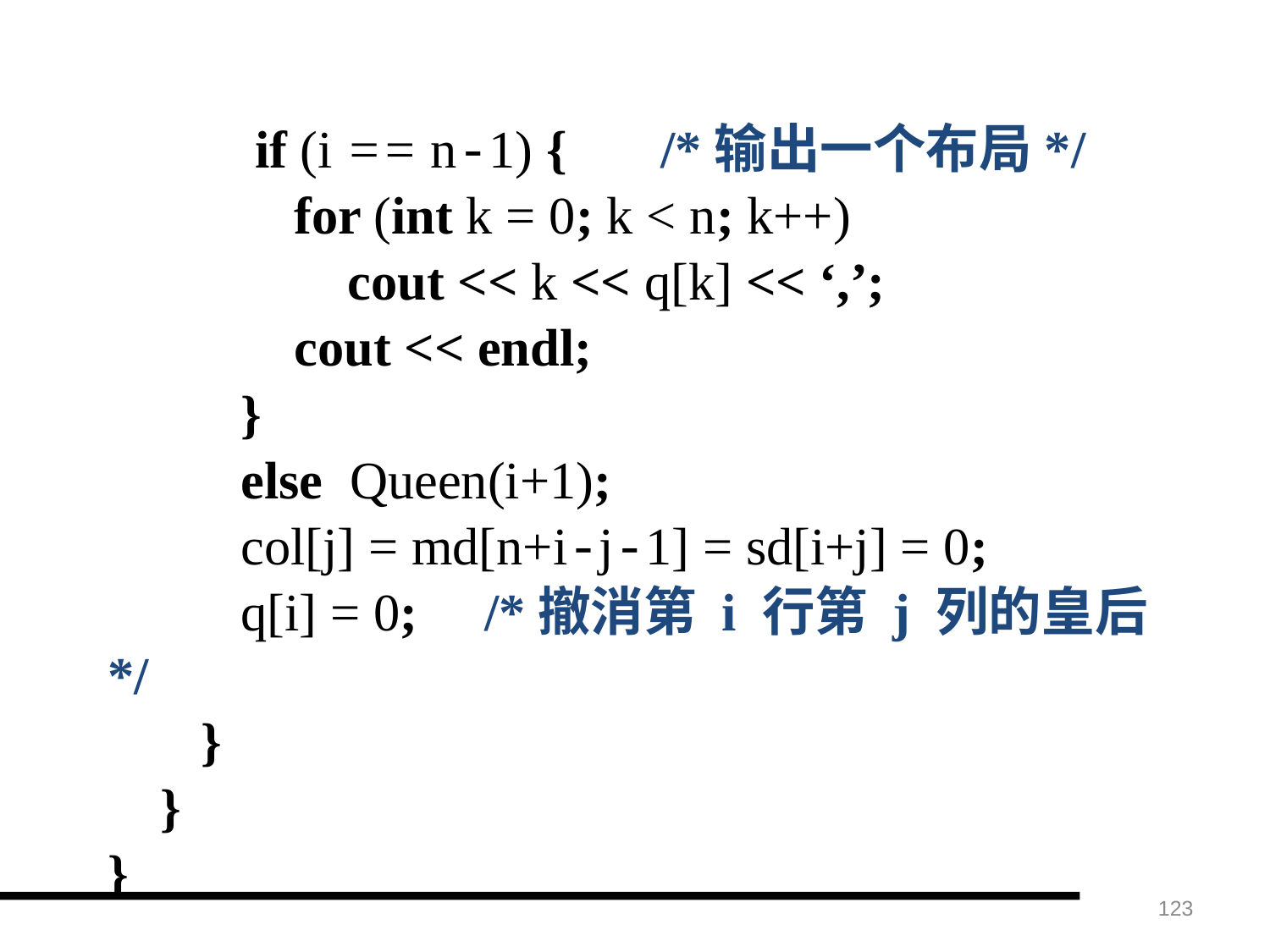

if (i == n-1) {       /*输出一个布局*/
              for (int k = 0; k < n; k++)
                  cout << k << q[k] << ‘,’;
              cout << endl;
          }
          else  Queen(i+1);
          col[j] = md[n+i-j-1] = sd[i+j] = 0;
          q[i] = 0;     /*撤消第 i 行第 j 列的皇后*/
       }
    }
}
123